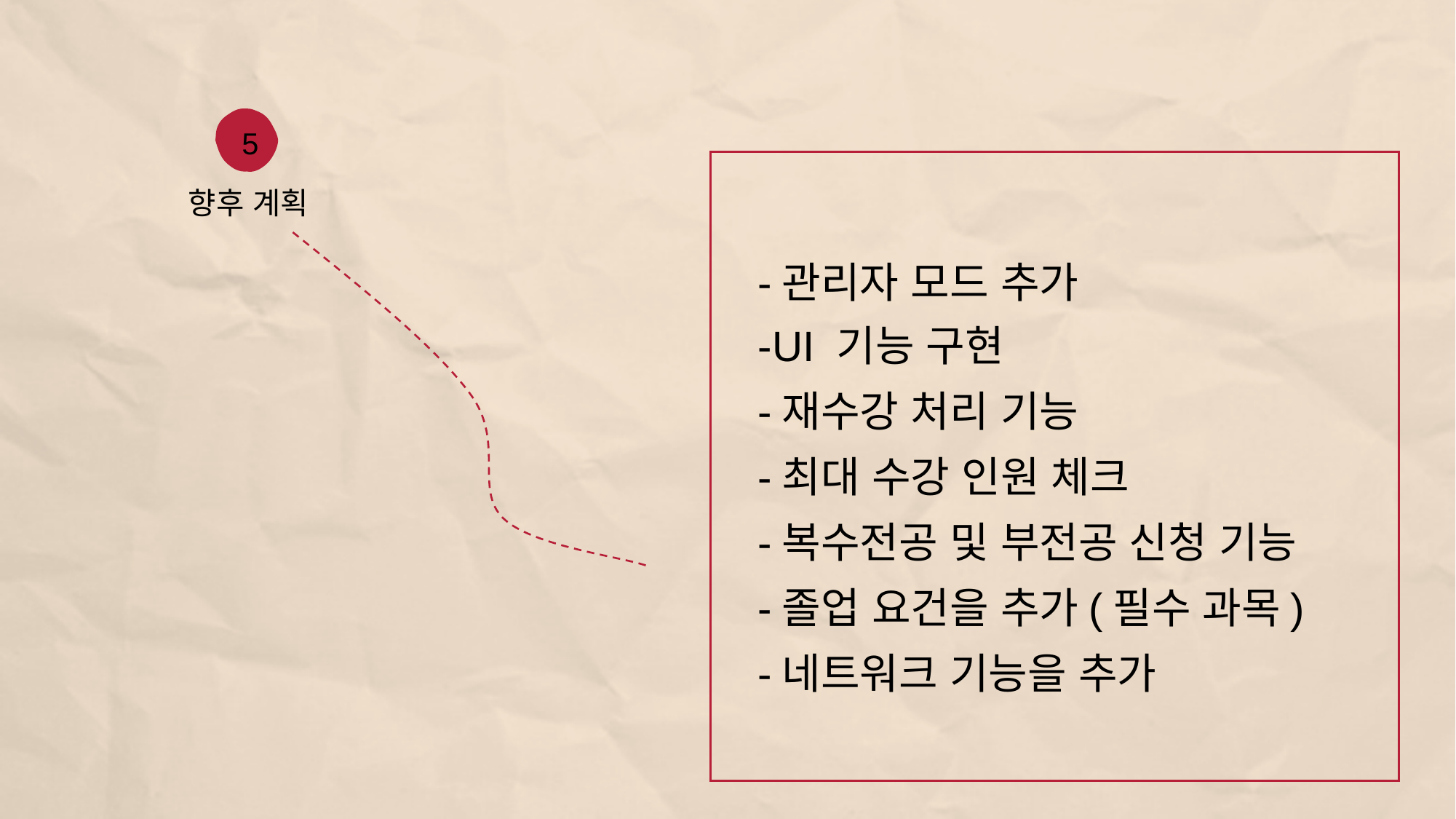

5

  -관리자 모드 추가

  -UI 기능 구현

  -재수강 처리 기능

  -최대 수강 인원 체크

  -복수전공 및 부전공 신청 기능

  -졸업 요건을 추가(필수 과목)

  -네트워크 기능을 추가

     향후 계획